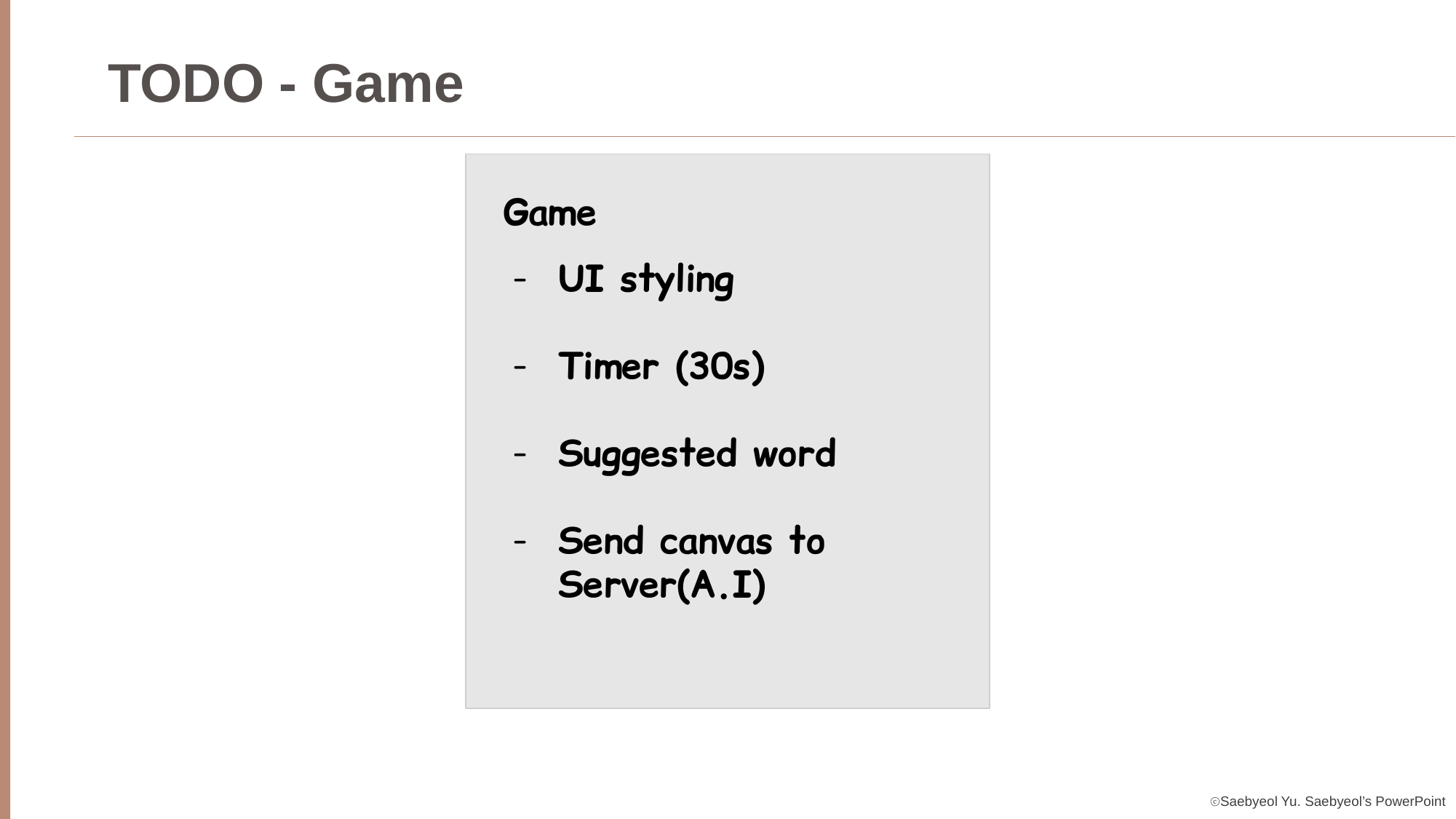

TODO - Game

New user : 최형규
Game
UI styling

Timer (30s)

Suggested word

Send canvas to Server(A.I)